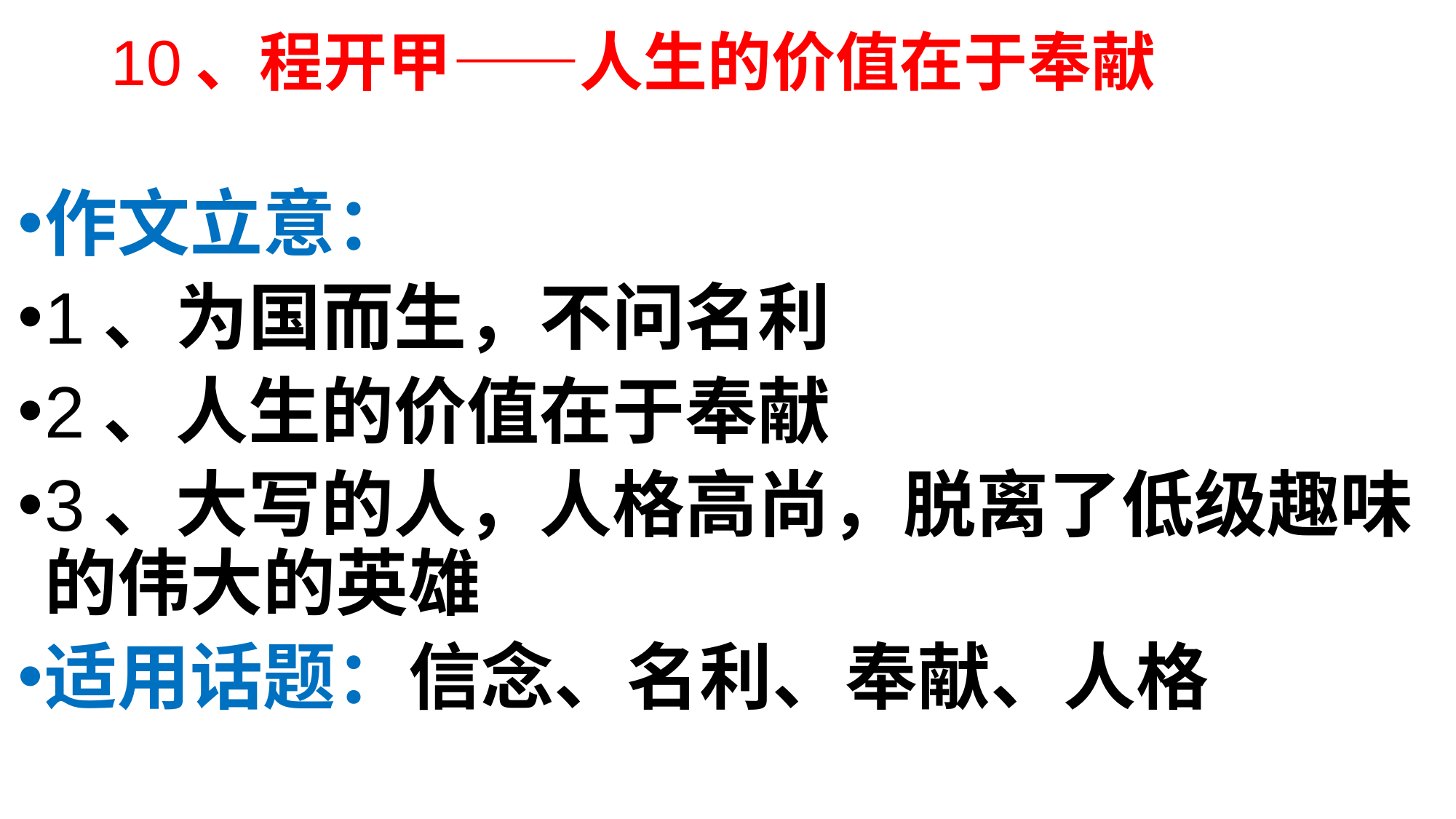

# 10、程开甲——人生的价值在于奉献
作文立意：
1、为国而生，不问名利
2、人生的价值在于奉献
3、大写的人，人格高尚，脱离了低级趣味的伟大的英雄
适用话题：信念、名利、奉献、人格